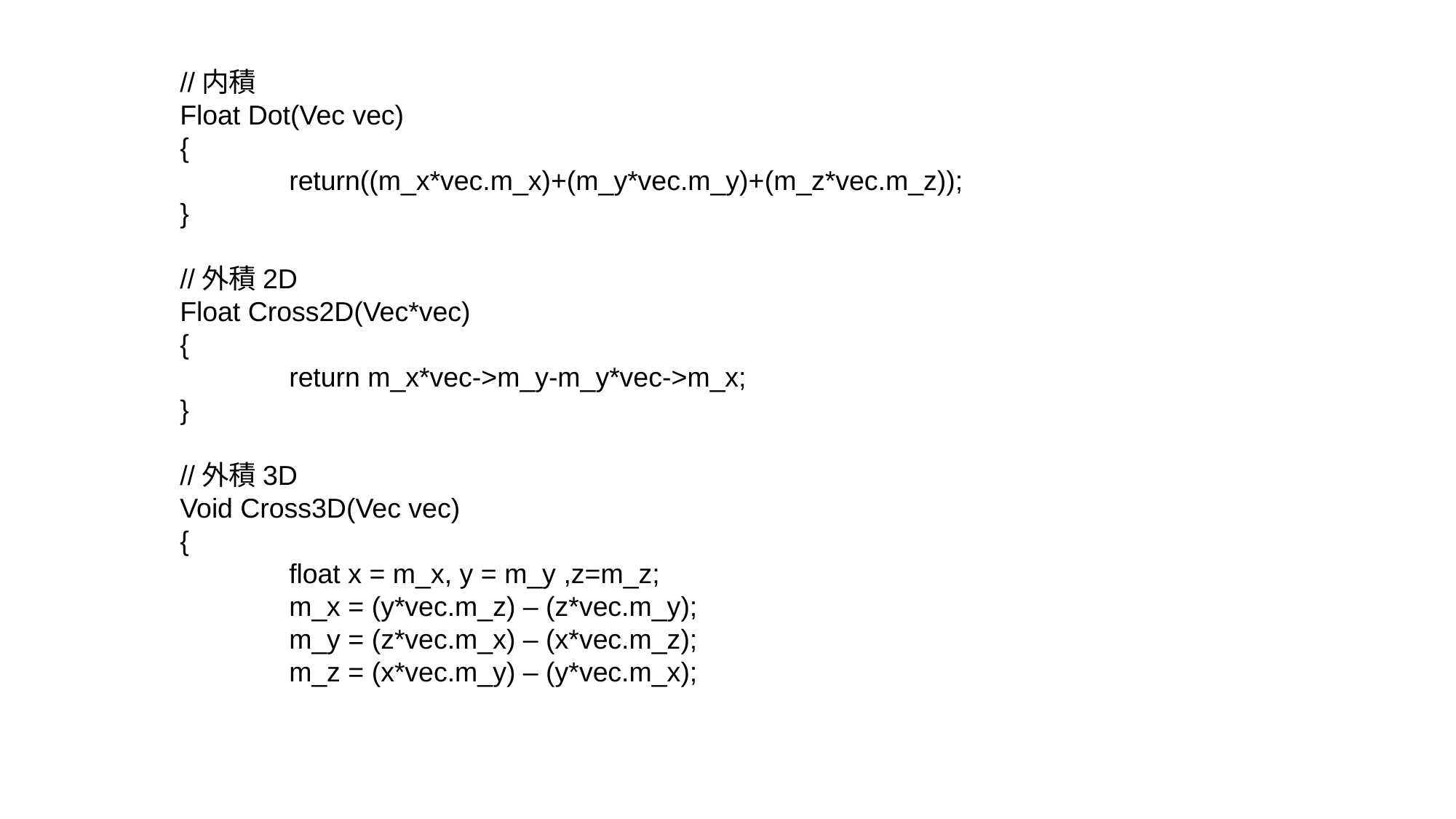

//内積
Float Dot(Vec vec)
{
	return((m_x*vec.m_x)+(m_y*vec.m_y)+(m_z*vec.m_z));
}

//外積2D
Float Cross2D(Vec*vec)
{
	return m_x*vec->m_y-m_y*vec->m_x;
}

//外積3D
Void Cross3D(Vec vec)
{
	float x = m_x, y = m_y ,z=m_z;
	m_x = (y*vec.m_z) – (z*vec.m_y);
	m_y = (z*vec.m_x) – (x*vec.m_z);
	m_z = (x*vec.m_y) – (y*vec.m_x);